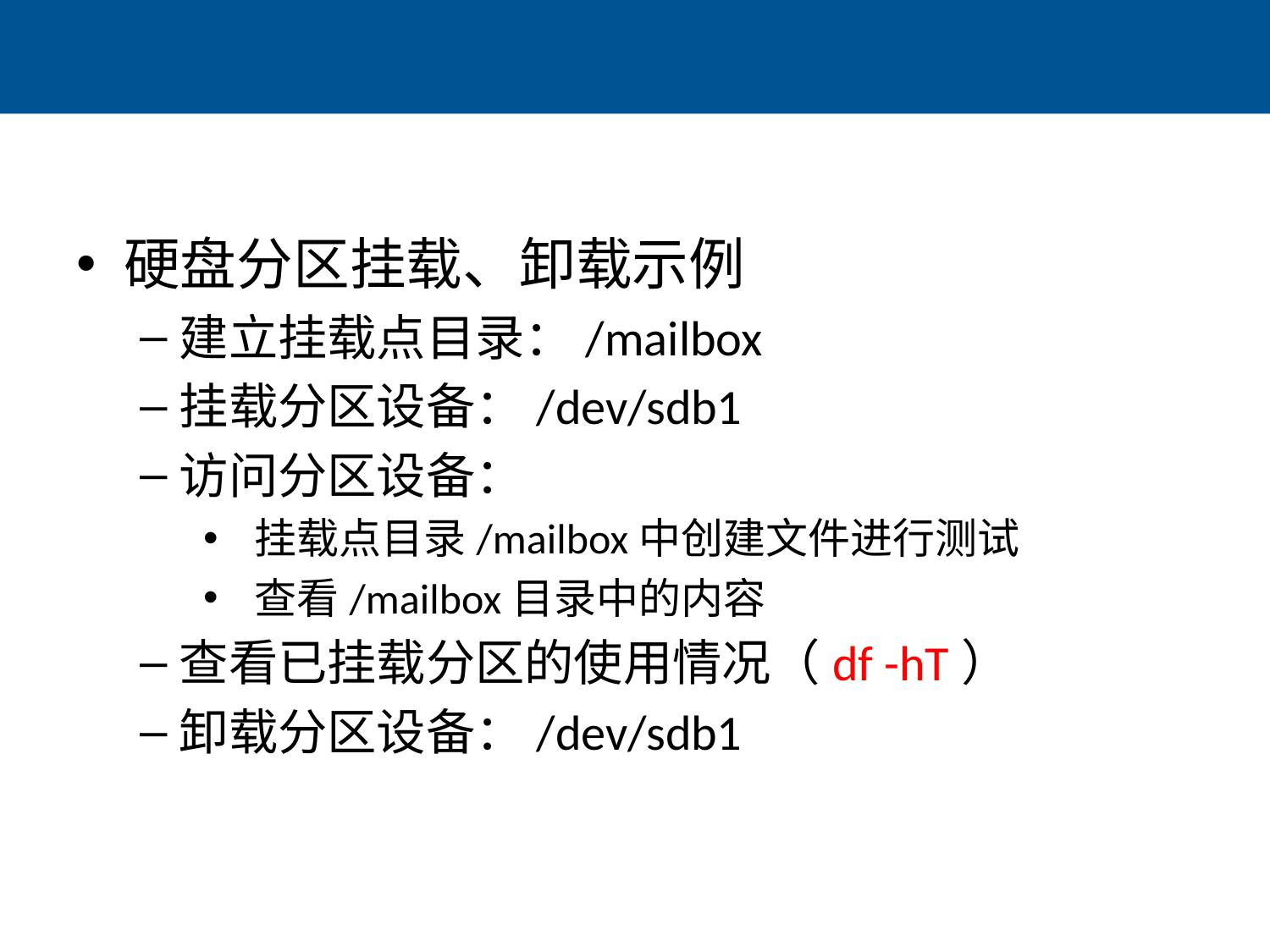

#
硬盘分区挂载、卸载示例
建立挂载点目录：/mailbox
挂载分区设备：/dev/sdb1
访问分区设备：
 挂载点目录/mailbox中创建文件进行测试
 查看/mailbox目录中的内容
查看已挂载分区的使用情况（df -hT）
卸载分区设备：/dev/sdb1